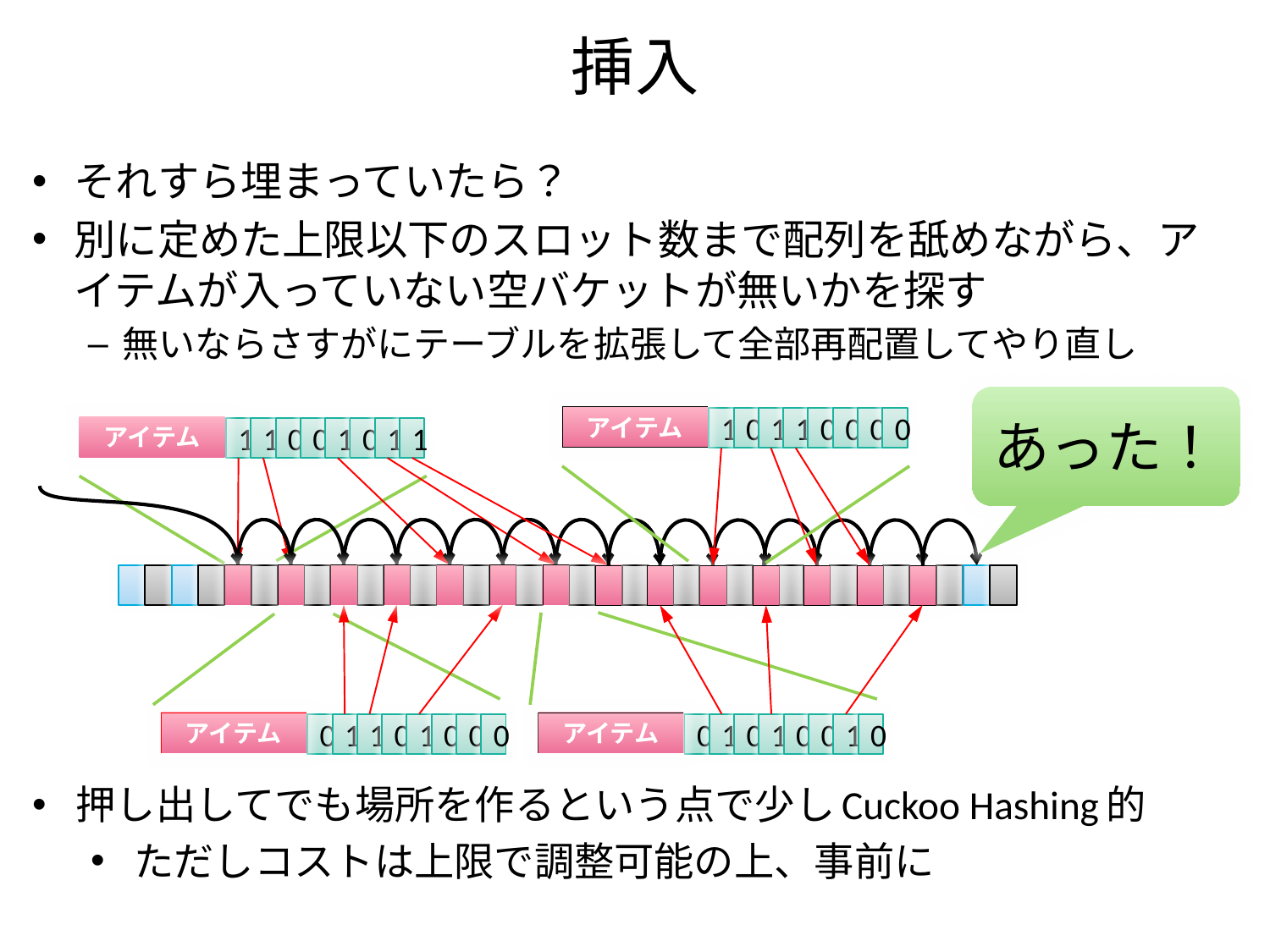

# 挿入
それすら埋まっていたら？
別に定めた上限以下のスロット数まで配列を舐めながら、アイテムが入っていない空バケットが無いかを探す
無いならさすがにテーブルを拡張して全部再配置してやり直し

あった！
アイテム
1
0
1
1
0
0
0
0
アイテム
1
1
0
0
1
0
1
1

アイテム
アイテム
0
1
1
0
1
0
0
0
0
1
0
1
0
0
1
0
押し出してでも場所を作るという点で少しCuckoo Hashing的
ただしコストは上限で調整可能の上、事前に